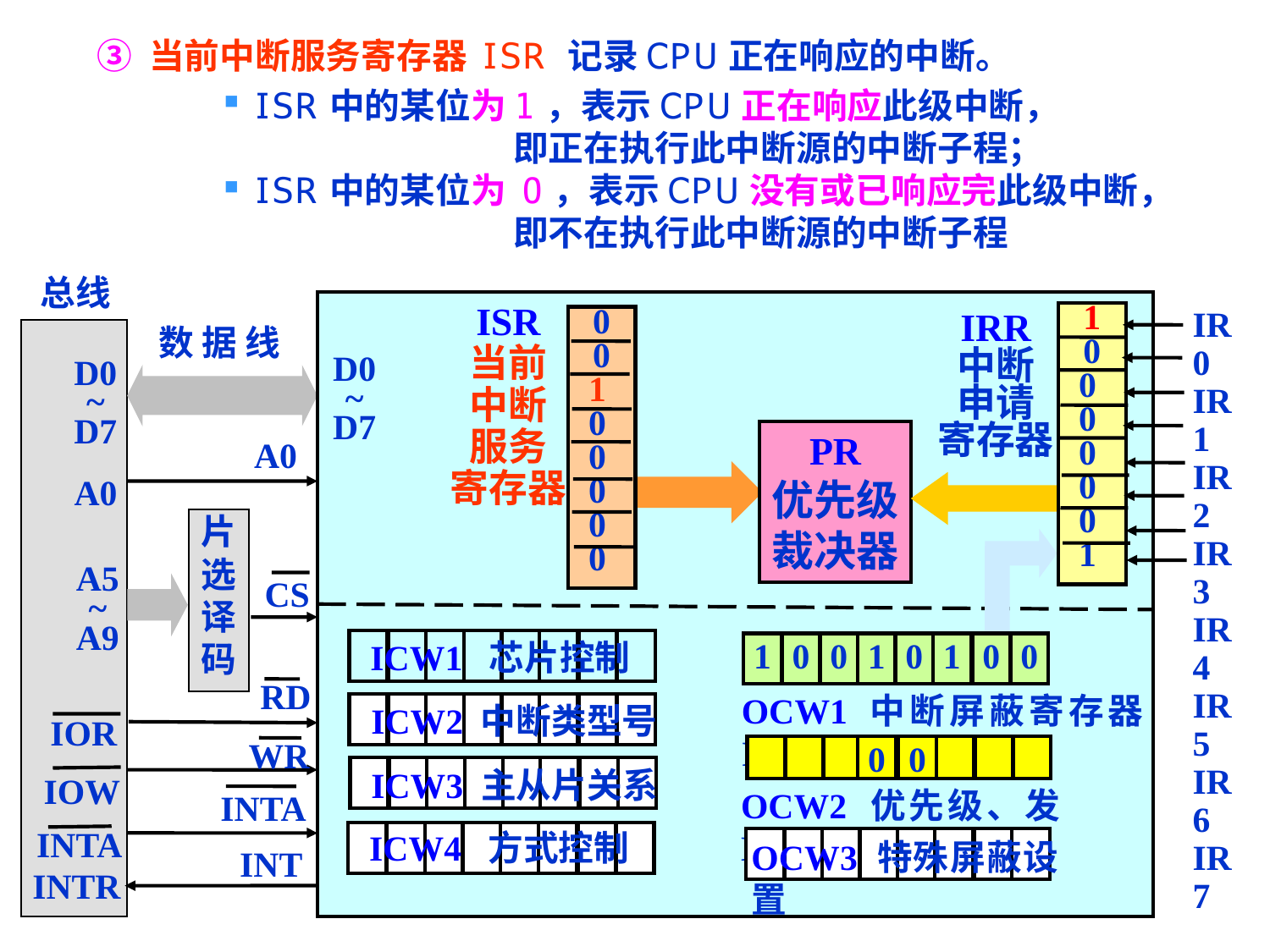

③ 当前中断服务寄存器 ISR 记录CPU正在响应的中断。
ISR中的某位为1，表示CPU正在响应此级中断，
                           即正在执行此中断源的中断子程；
ISR中的某位为 0，表示CPU没有或已响应完此级中断，
                           即不在执行此中断源的中断子程
总线

ISR
当前
中断
服务
寄存器

IRR
中断
申请
寄存器

IR0
IR1
IR2
IR3
IR4
IR5
IR6
IR7

1
0
0
0
0
0
0
1

0
0
1
0
0
0
0
0

数 据 线

D0
~
D7
D0
~
D7

PR
优先级
裁决器
A0

A0

片
选
译
码

A5
~
A9
CS

1
0
0
1
0
1
0
0
ICW1  芯片控制
RD

OCW1 中断屏蔽寄存器 IMR

ICW2 中断类型号
IOR

WR

0
0

ICW3 主从片关系

IOW

OCW2 优先级、发EOI
 INTA

 ICW4  方式控制
INTA

OCW3 特殊屏蔽设置

INT
INTR